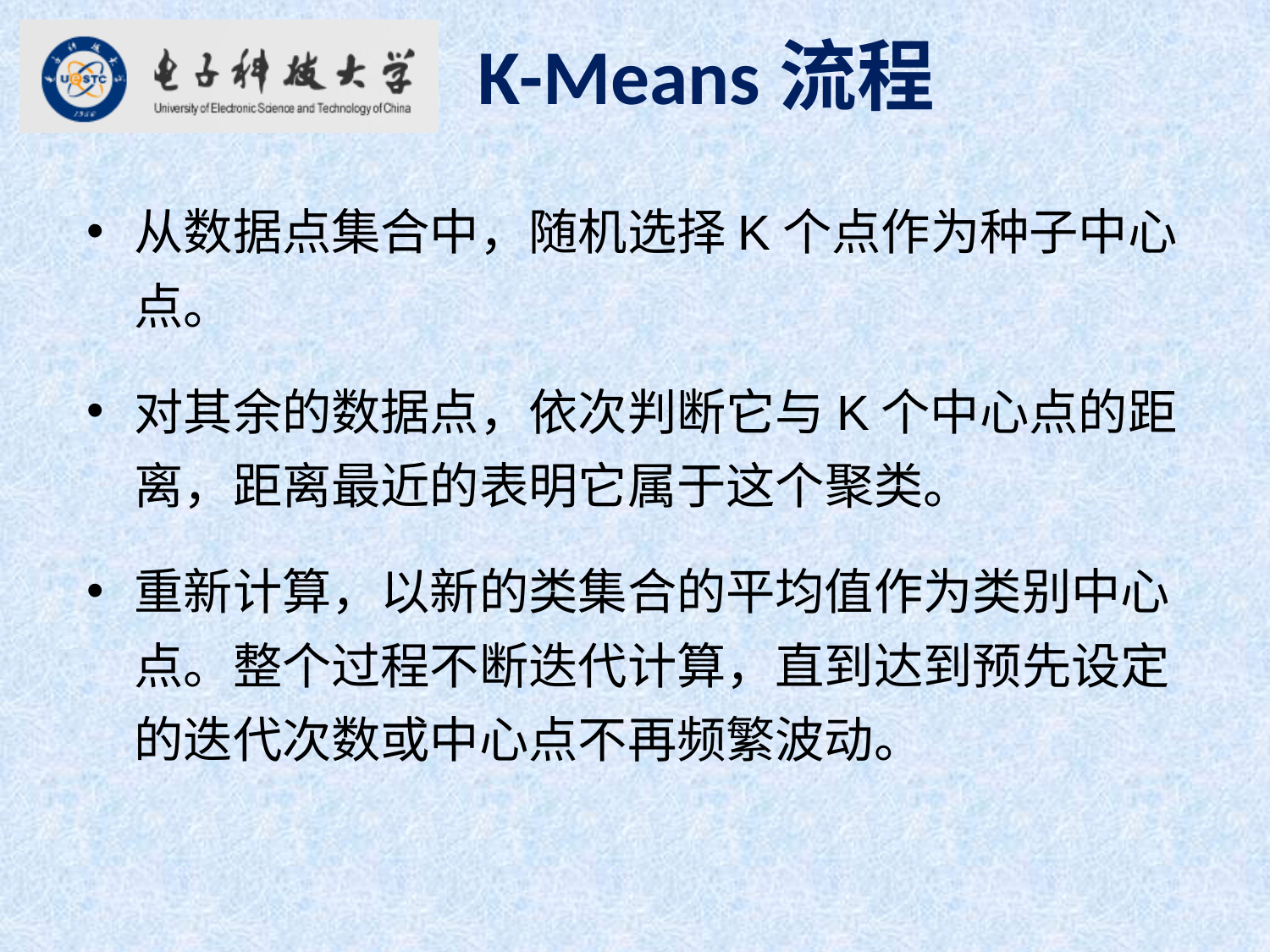

K-Means流程
从数据点集合中，随机选择K个点作为种子中心点。
对其余的数据点，依次判断它与K个中心点的距离，距离最近的表明它属于这个聚类。
重新计算，以新的类集合的平均值作为类别中心点。整个过程不断迭代计算，直到达到预先设定的迭代次数或中心点不再频繁波动。